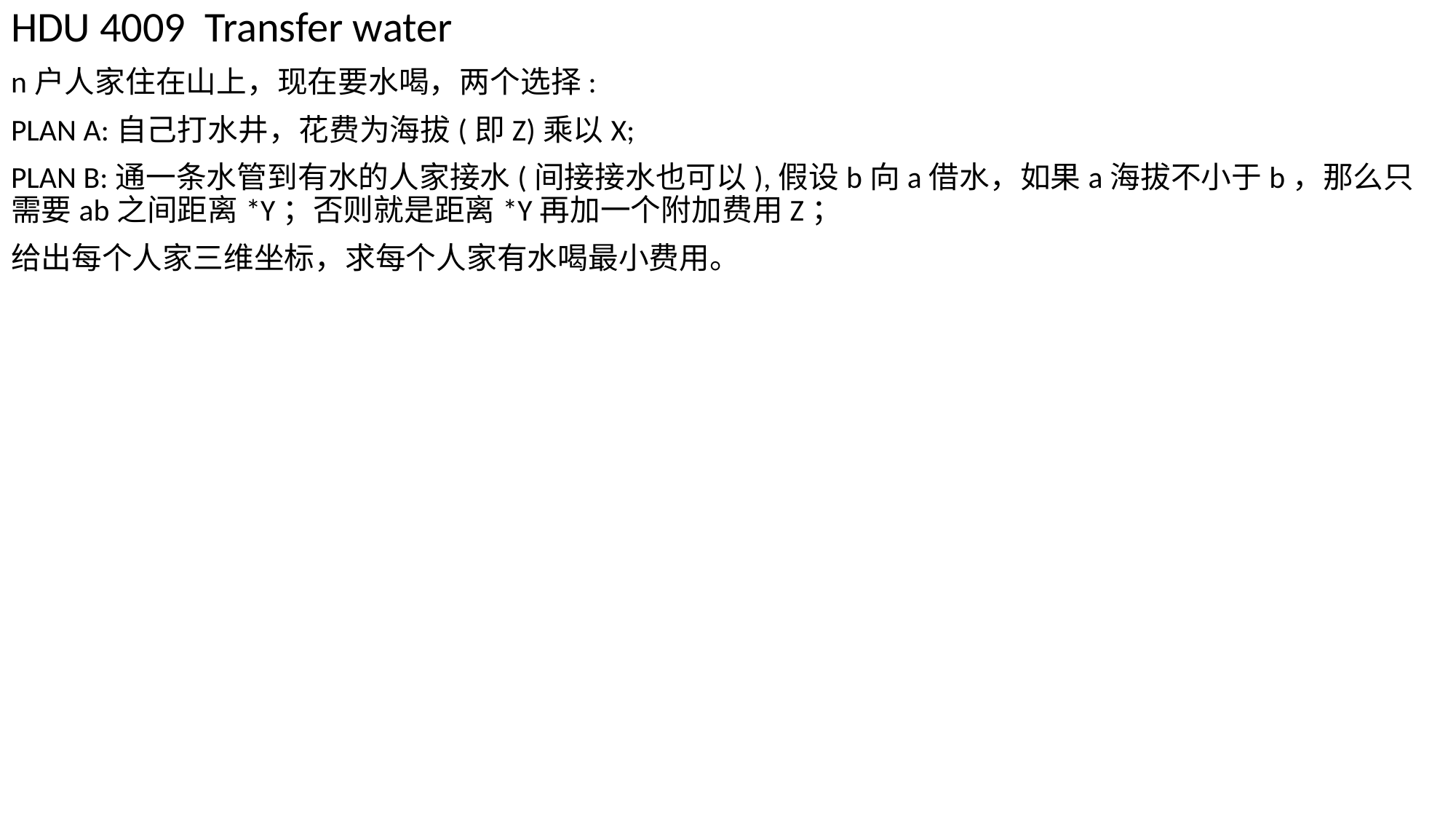

HDU 4009  Transfer water
n户人家住在山上，现在要水喝，两个选择:
PLAN A:自己打水井，花费为海拔(即Z)乘以X;
PLAN B:通一条水管到有水的人家接水(间接接水也可以),假设b向a借水，如果a海拔不小于b，那么只需要ab之间距离*Y；否则就是距离*Y再加一个附加费用Z；
给出每个人家三维坐标，求每个人家有水喝最小费用。